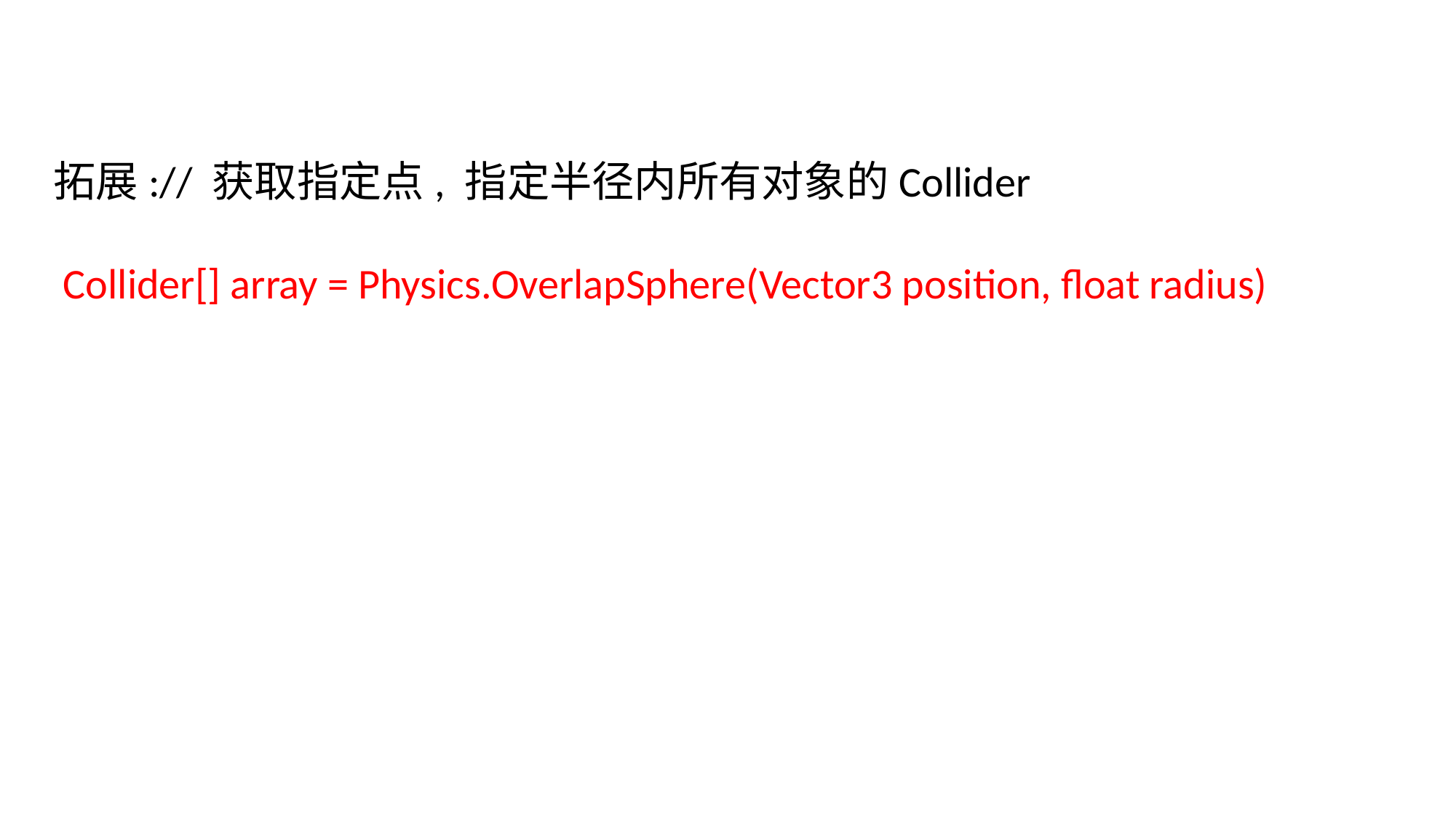

拓展:// 获取指定点, 指定半径内所有对象的Collider

 Collider[] array = Physics.OverlapSphere(Vector3 position, float radius)